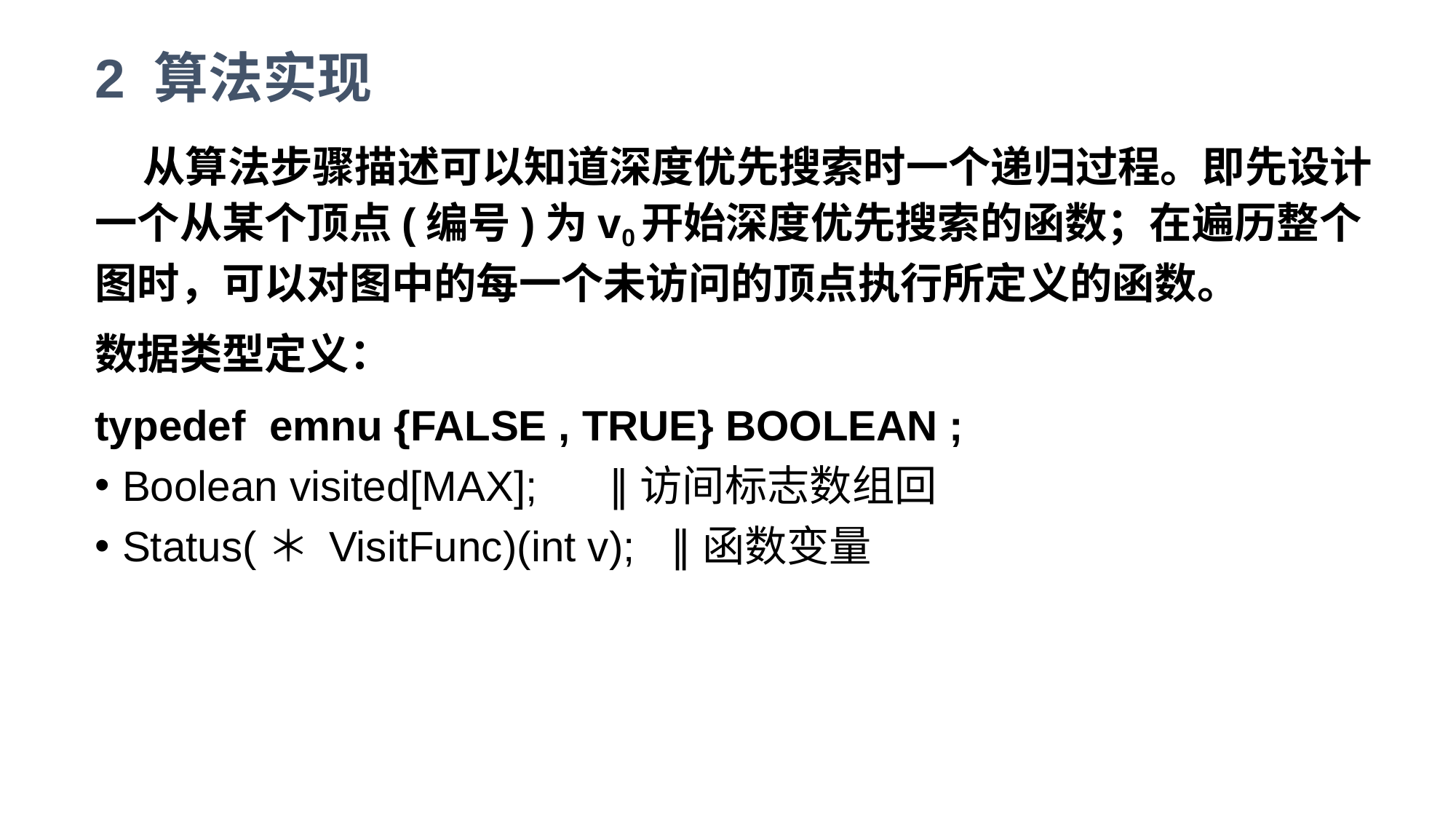

2 算法实现
    从算法步骤描述可以知道深度优先搜索时一个递归过程。即先设计一个从某个顶点(编号)为v0开始深度优先搜索的函数；在遍历整个图时，可以对图中的每一个未访问的顶点执行所定义的函数。
数据类型定义：
typedef  emnu {FALSE , TRUE} BOOLEAN ;
Boolean visited[MAX];      ∥访间标志数组回
Status(＊ VisitFunc)(int v);   ∥函数变量